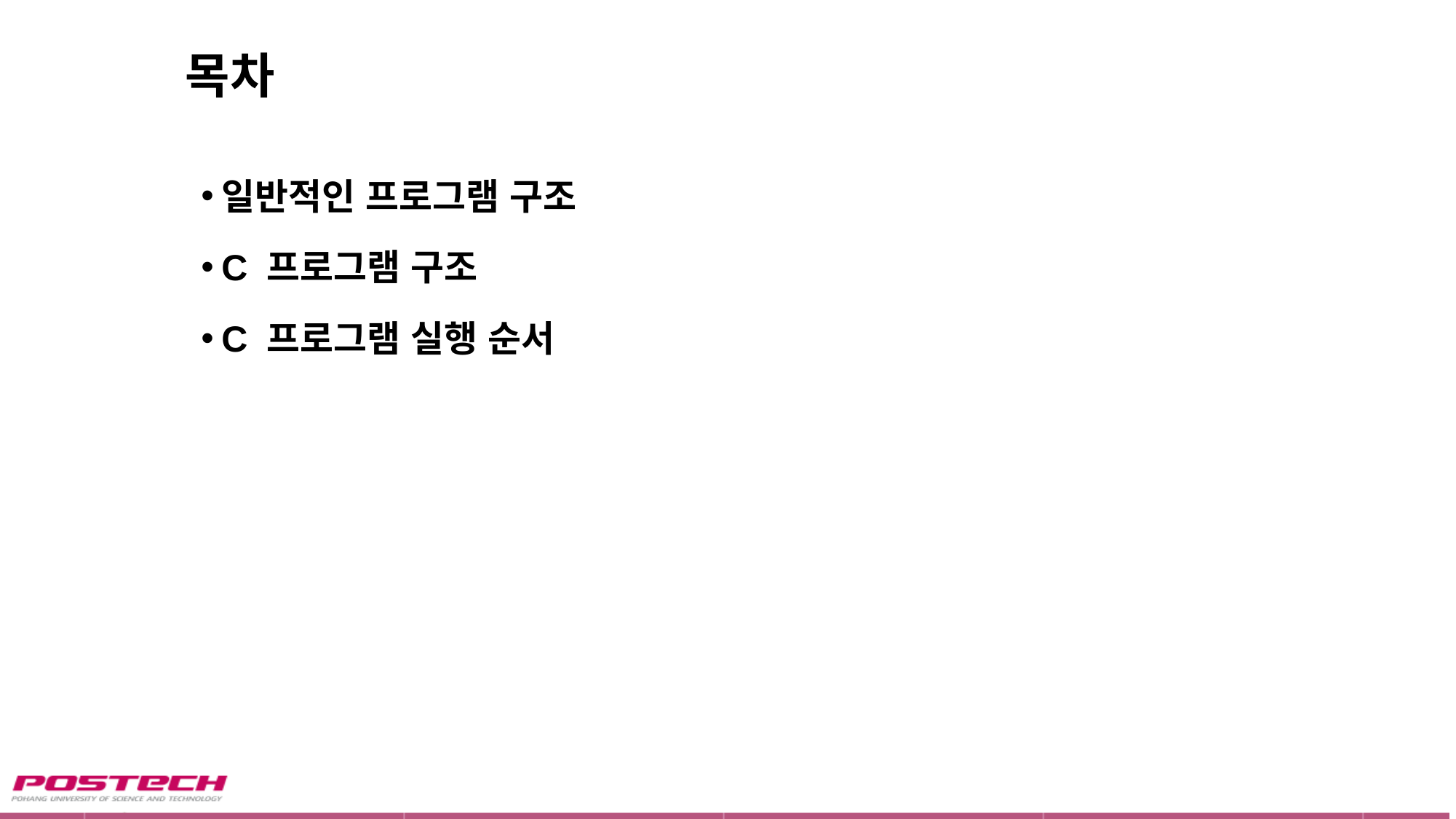

# 목차
일반적인 프로그램 구조
C 프로그램 구조
C 프로그램 실행 순서